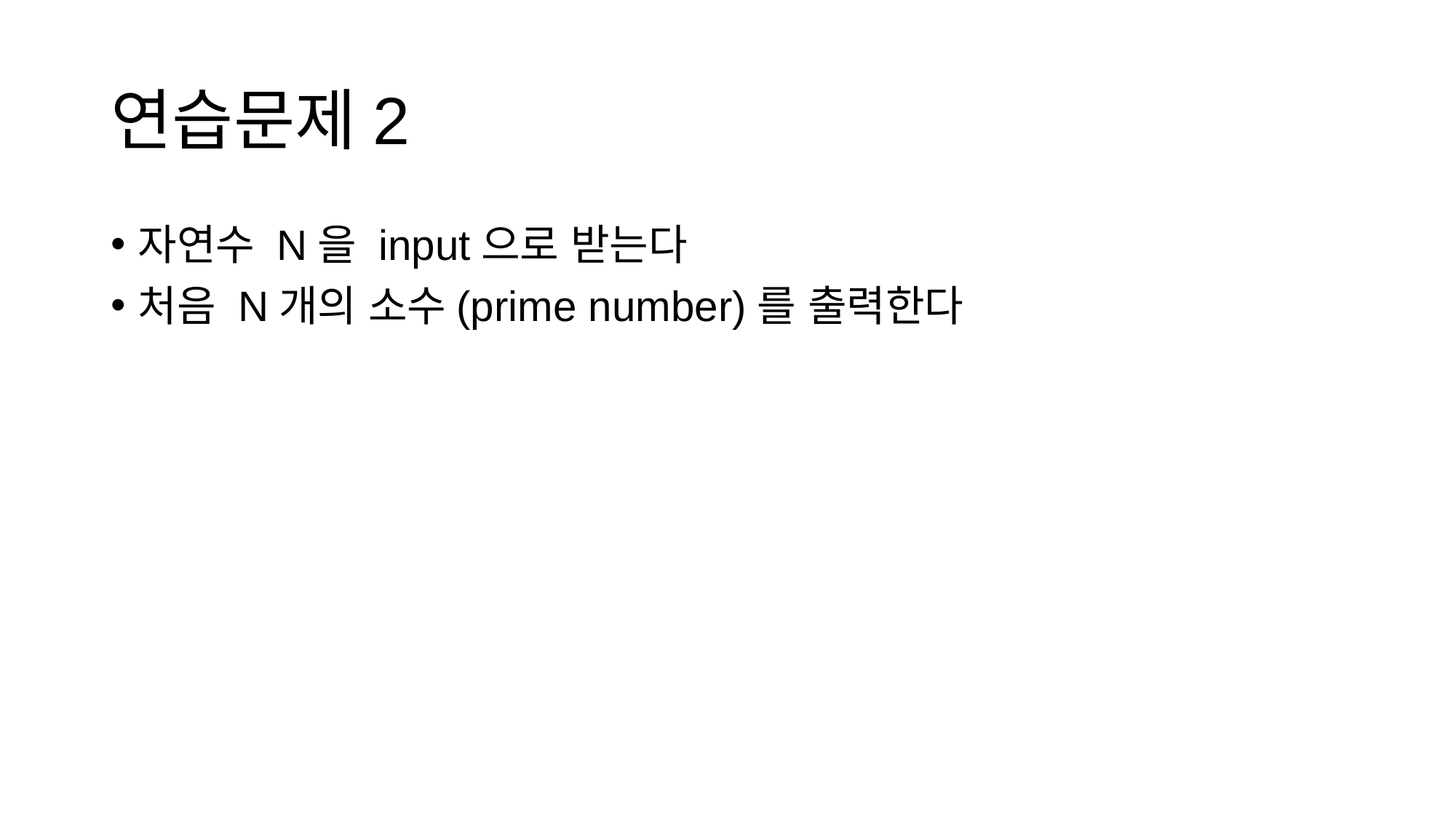

# 연습문제2
자연수 N을 input으로 받는다
처음 N개의 소수(prime number)를 출력한다